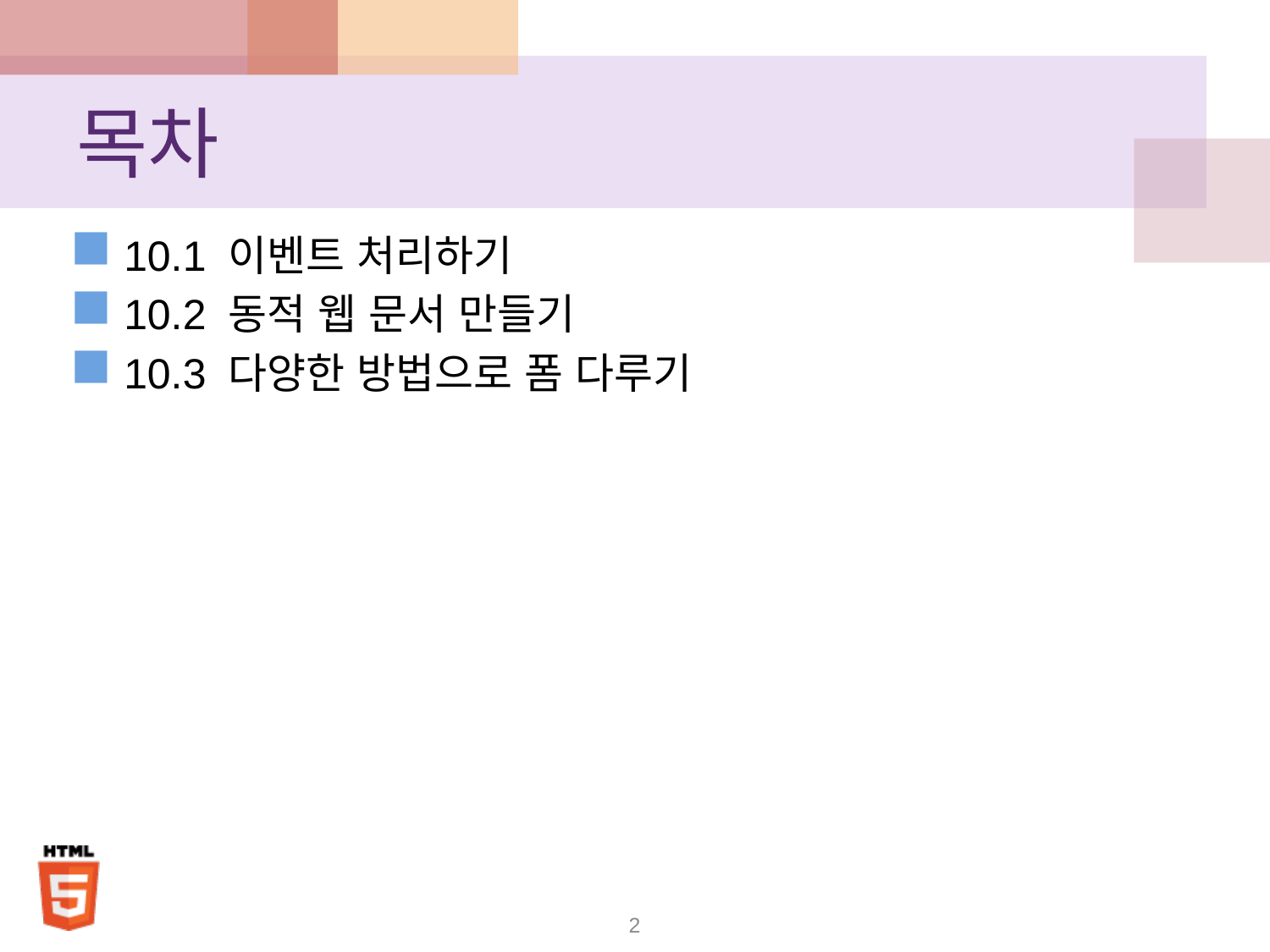

# 목차
10.1 이벤트 처리하기
10.2 동적 웹 문서 만들기
10.3 다양한 방법으로 폼 다루기
2